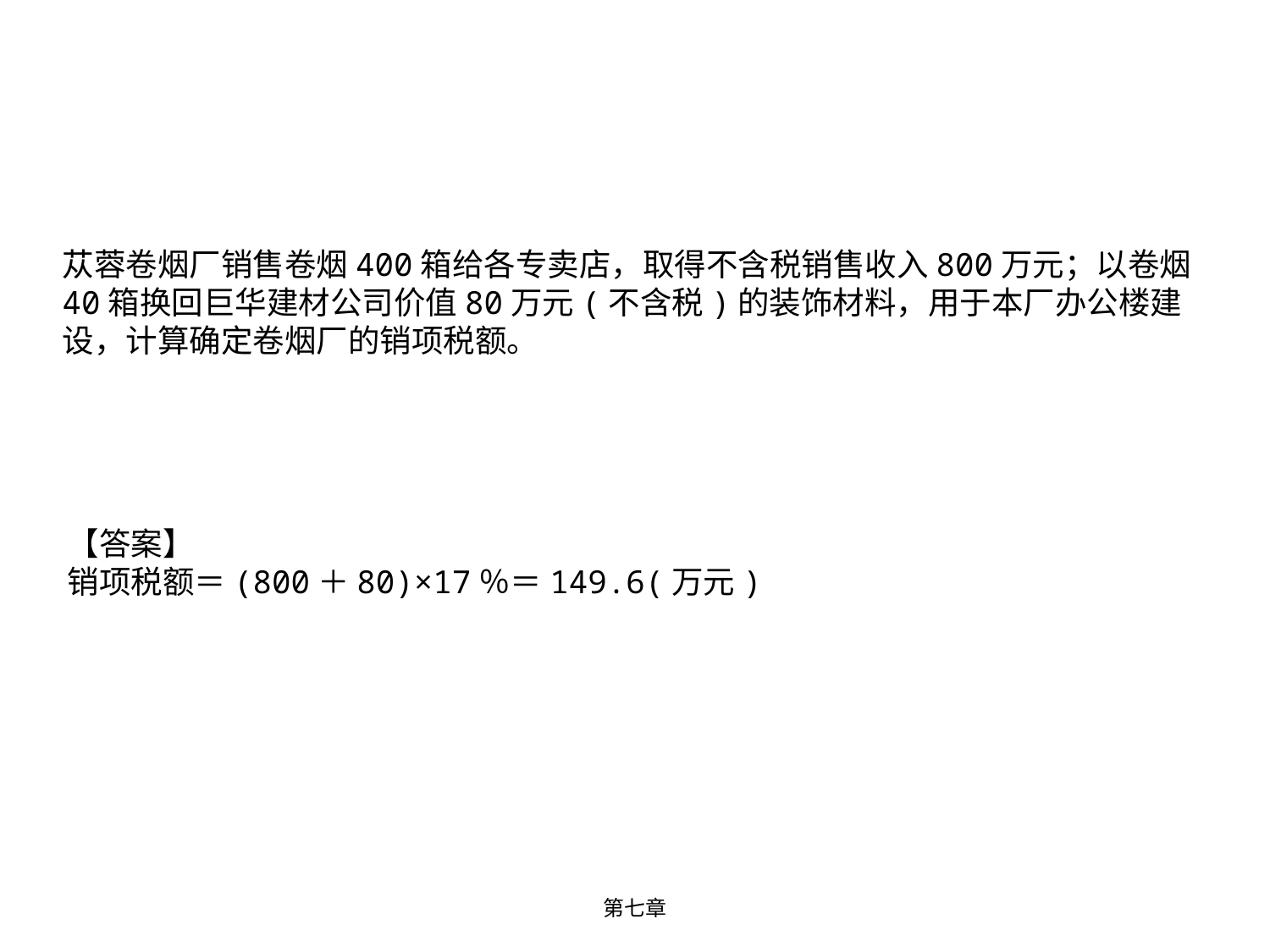

苁蓉卷烟厂销售卷烟400箱给各专卖店，取得不含税销售收入800万元；以卷烟40箱换回巨华建材公司价值80万元(不含税)的装饰材料，用于本厂办公楼建设，计算确定卷烟厂的销项税额。
【答案】
销项税额＝(800＋80)×17％＝149.6(万元)

第七章
56